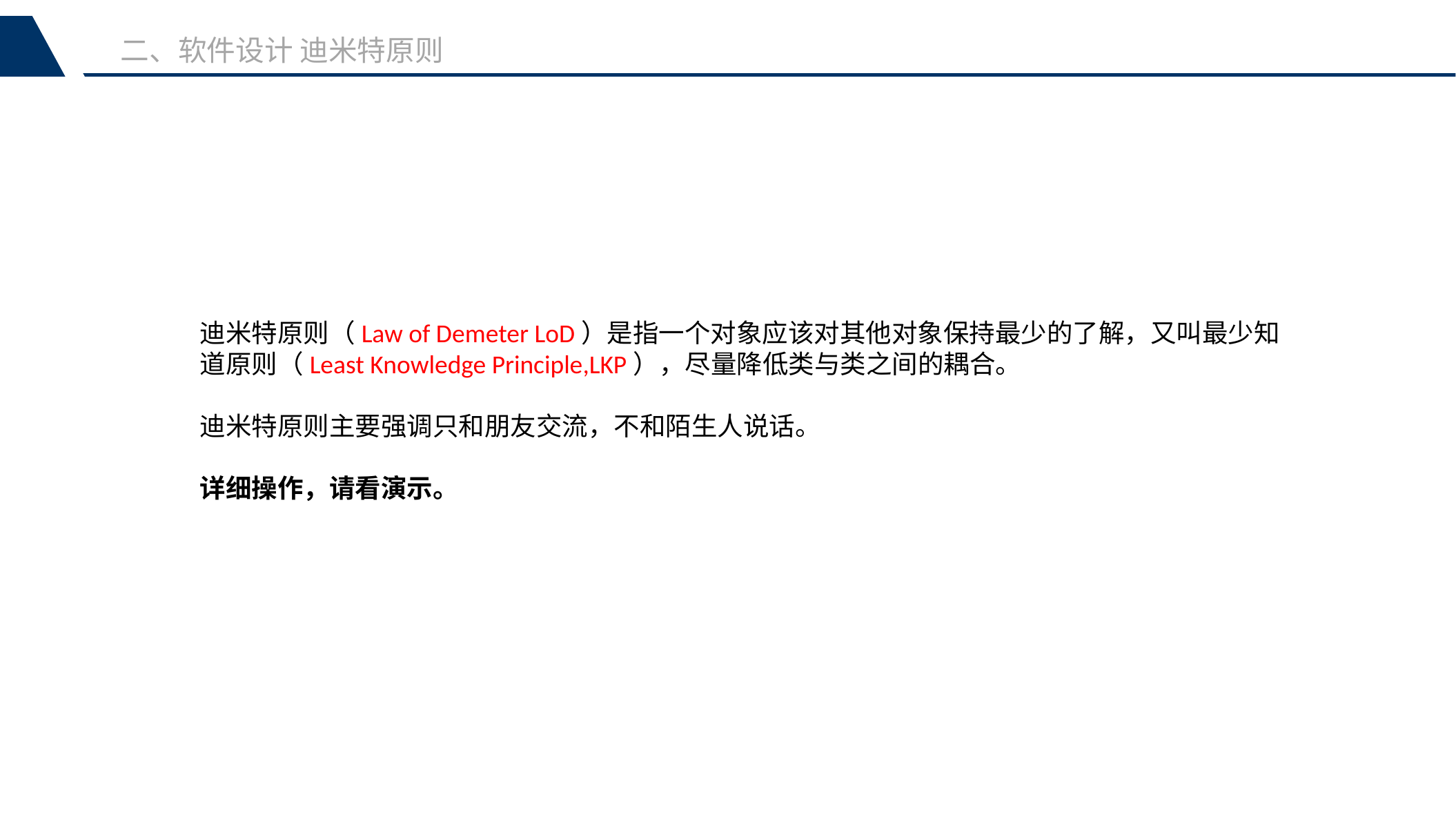

二、软件设计 迪米特原则

迪米特原则（Law of Demeter LoD）是指一个对象应该对其他对象保持最少的了解，又叫最少知道原则（Least Knowledge Principle,LKP），尽量降低类与类之间的耦合。

迪米特原则主要强调只和朋友交流，不和陌生人说话。

详细操作，请看演示。